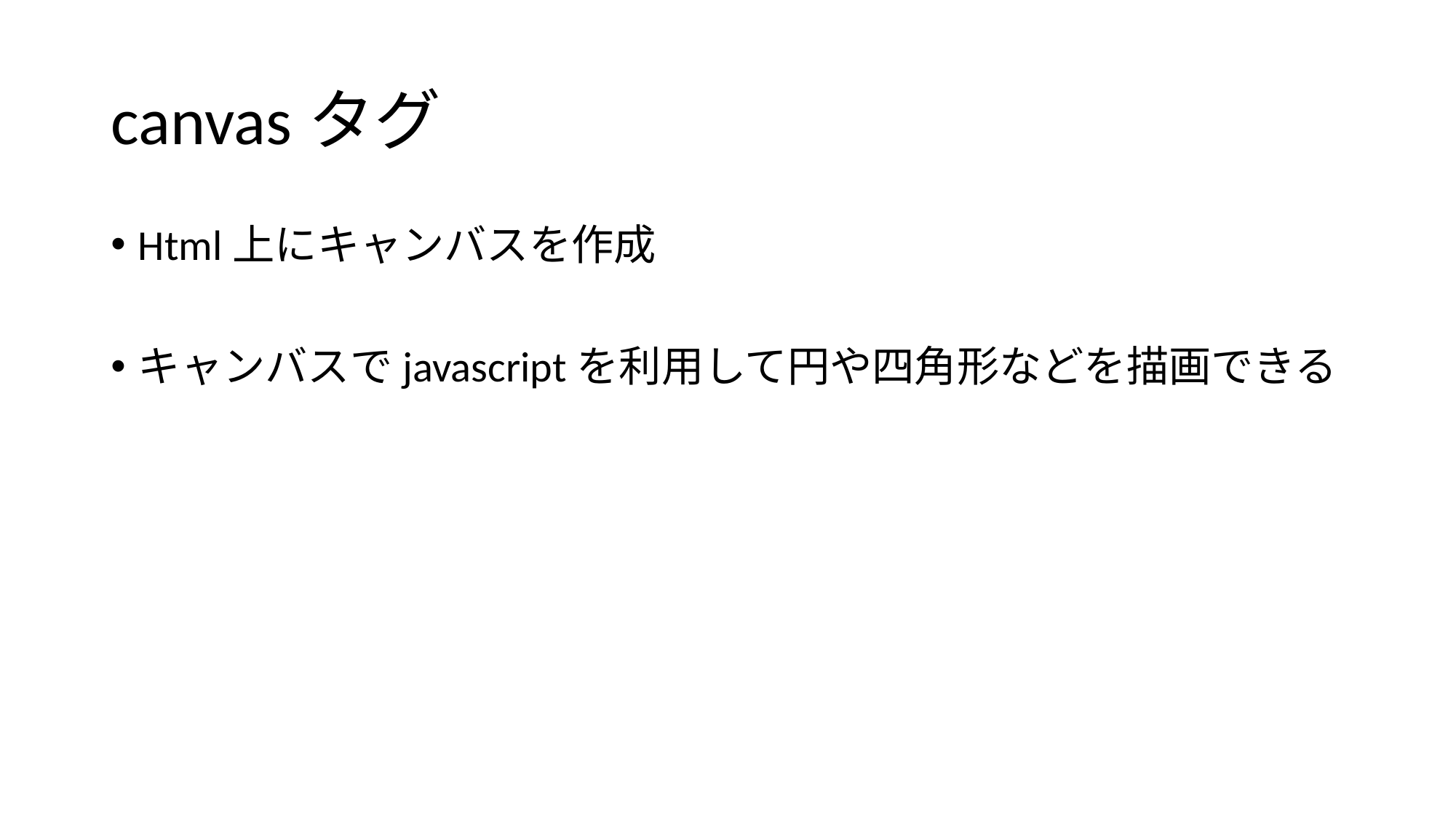

# canvasタグ
Html上にキャンバスを作成

キャンバスでjavascriptを利用して円や四角形などを描画できる